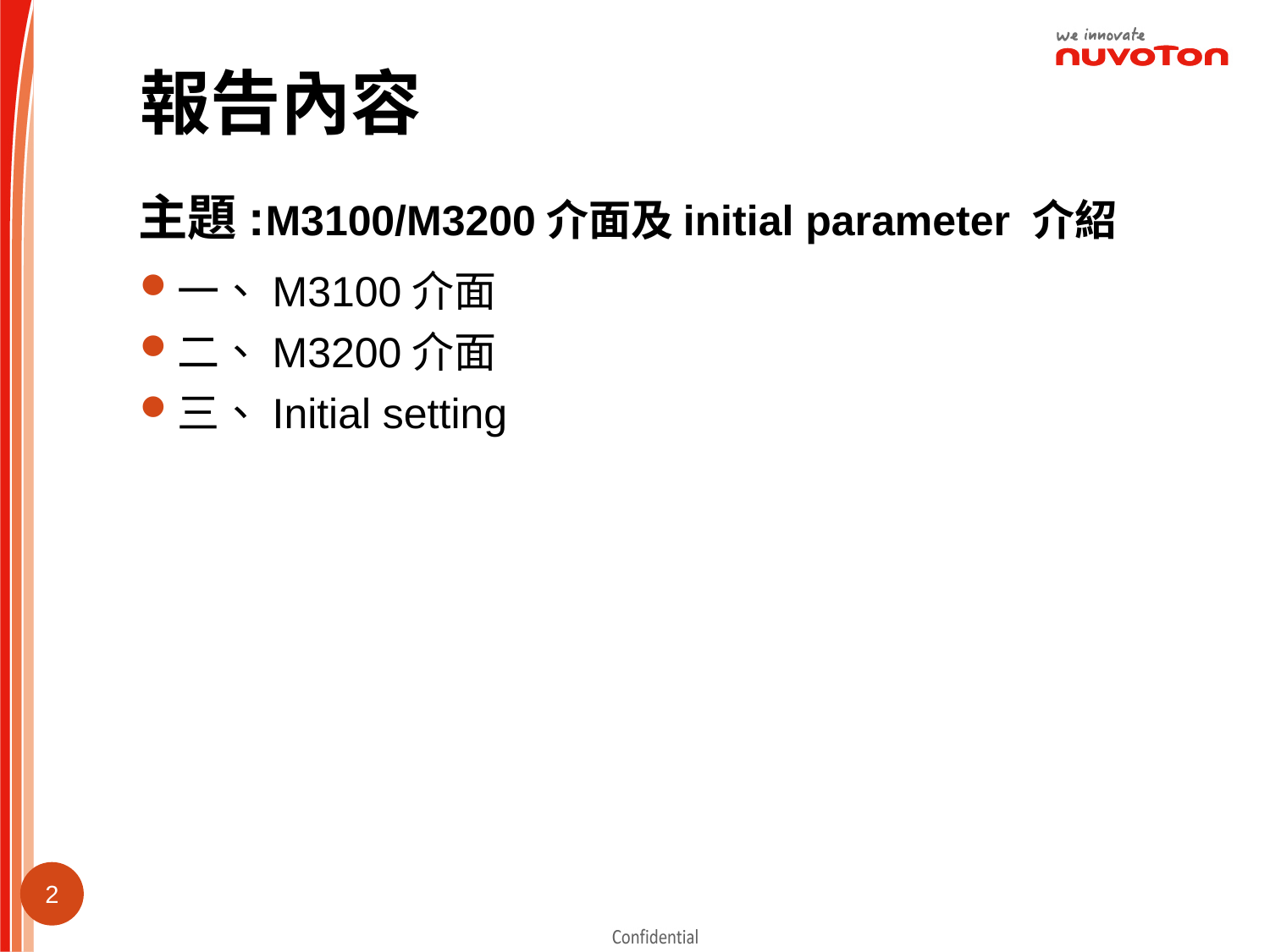

# 報告內容
主題:M3100/M3200介面及initial parameter 介紹
一、M3100介面
二、M3200介面
三、Initial setting

2